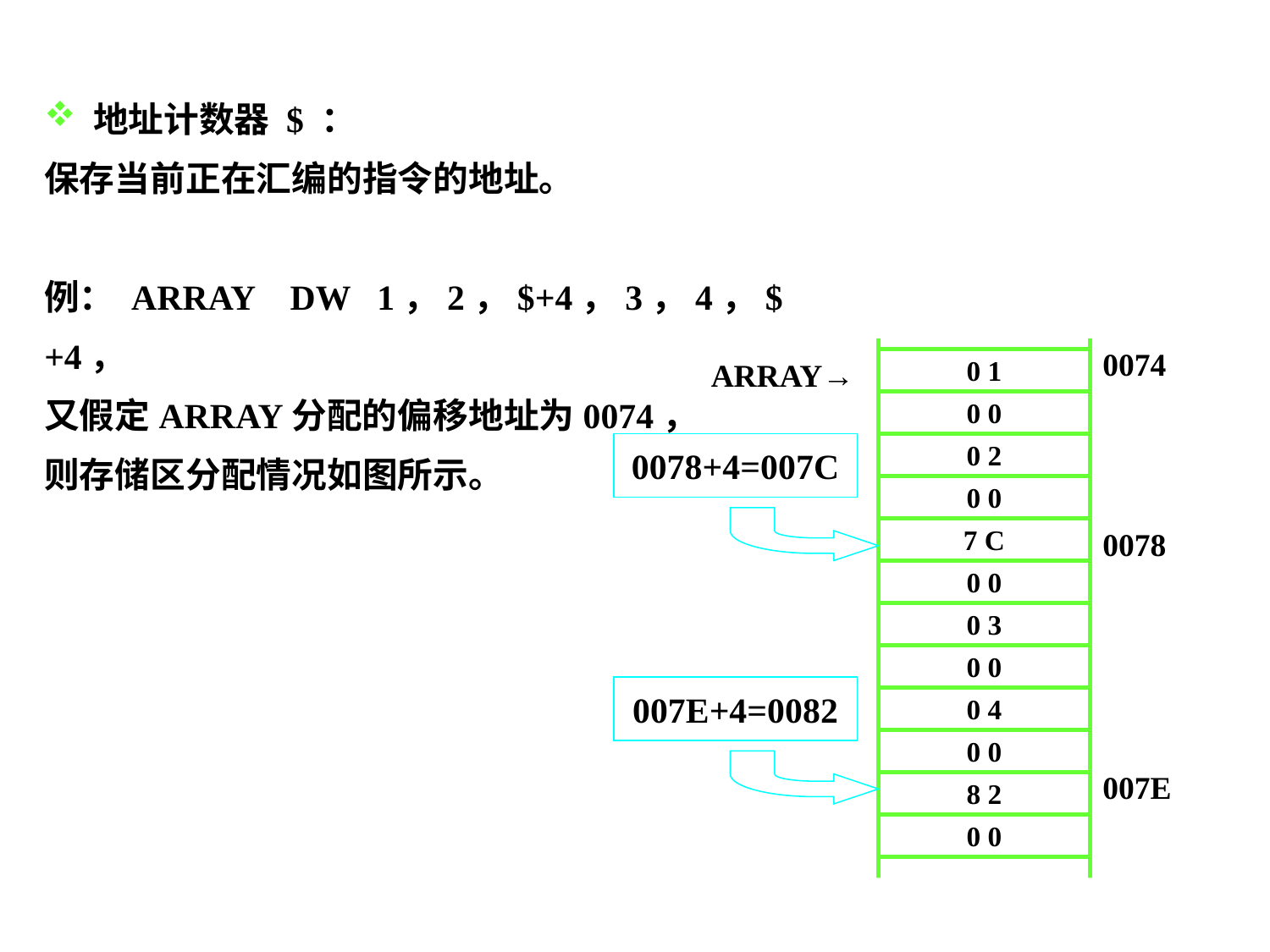

地址计数器 $ ：
保存当前正在汇编的指令的地址。

例： ARRAY    DW   1，2，$+4，3，4，$+4，
又假定ARRAY分配的偏移地址为0074，
则存储区分配情况如图所示。

0074
ARRAY→
0 1
0 0
0078+4=007C

0 2

0 0
7 C
0078
0 0
0 3

0 0

007E+4=0082

0 4

0 0
007E
8 2
0 0